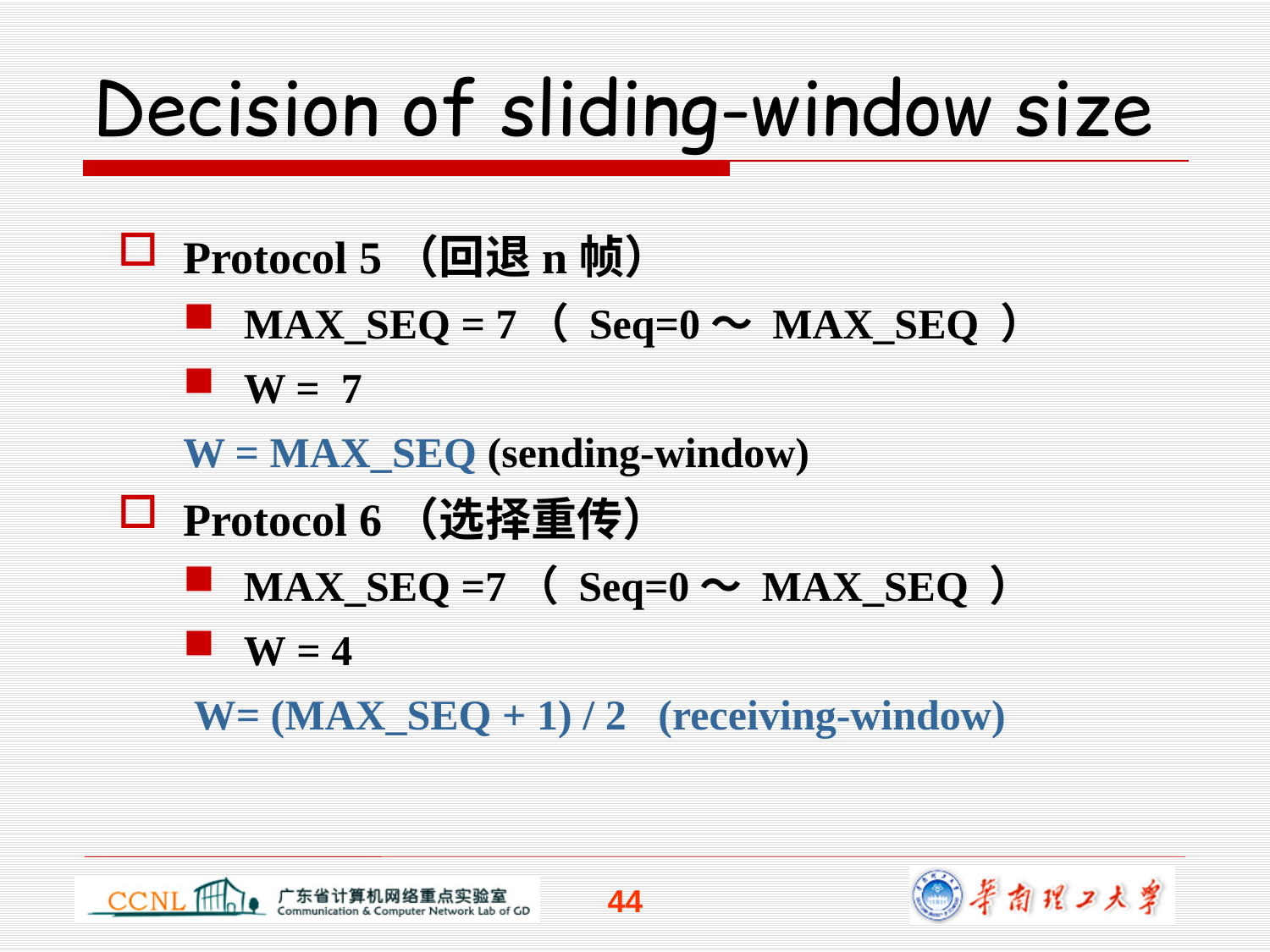

# Decision of sliding-window size
Protocol 5（回退n帧）
MAX_SEQ = 7（ Seq=0～ MAX_SEQ ）
W =  7
W = MAX_SEQ (sending-window)
Protocol 6（选择重传）
MAX_SEQ =7（ Seq=0～ MAX_SEQ ）
W = 4
 W= (MAX_SEQ + 1) / 2   (receiving-window)